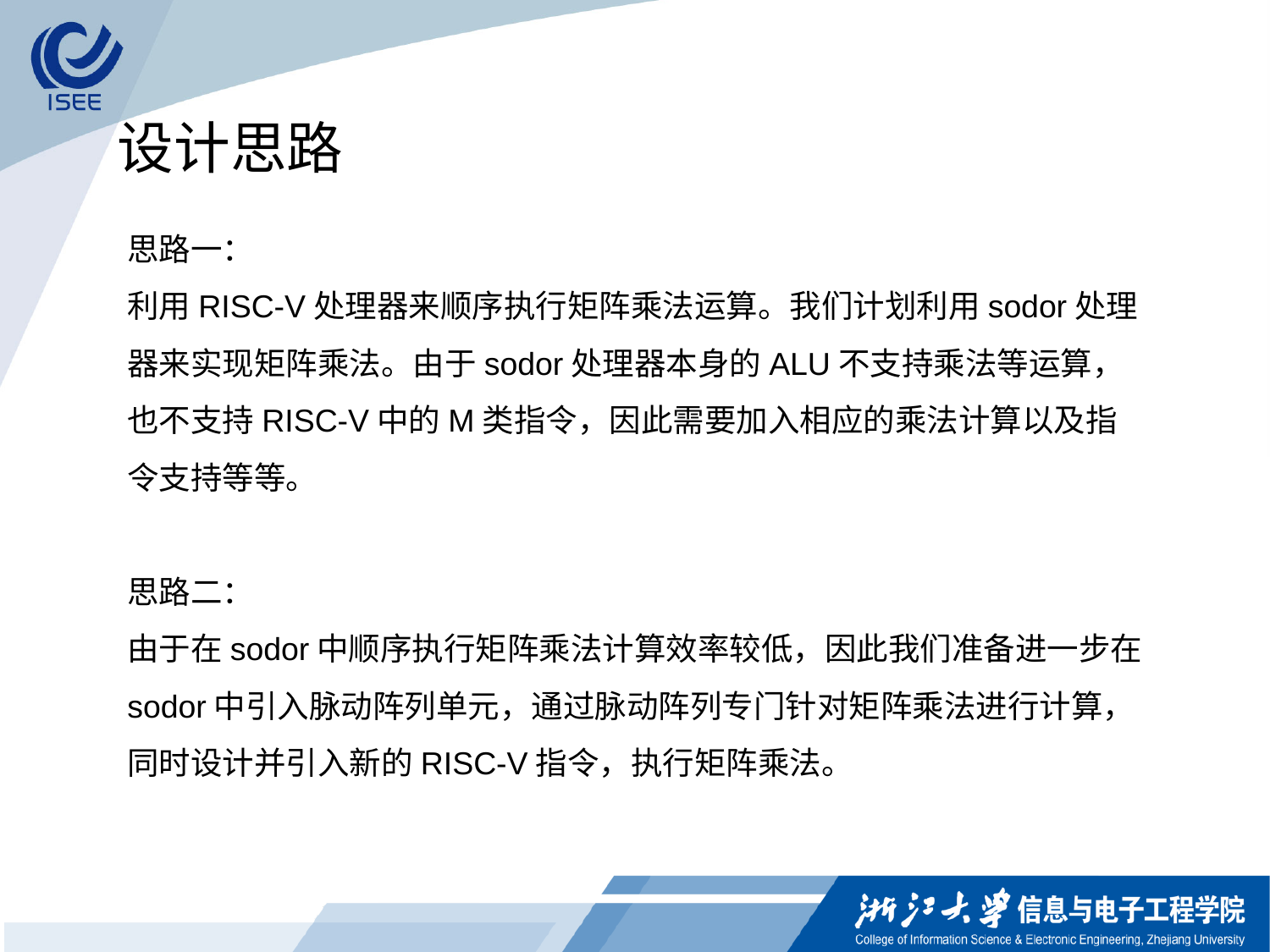

设计思路
思路一：
利用RISC-V处理器来顺序执行矩阵乘法运算。我们计划利用sodor处理器来实现矩阵乘法。由于sodor处理器本身的ALU不支持乘法等运算，也不支持RISC-V中的M类指令，因此需要加入相应的乘法计算以及指令支持等等。

思路二：
由于在sodor中顺序执行矩阵乘法计算效率较低，因此我们准备进一步在sodor中引入脉动阵列单元，通过脉动阵列专门针对矩阵乘法进行计算，同时设计并引入新的RISC-V指令，执行矩阵乘法。